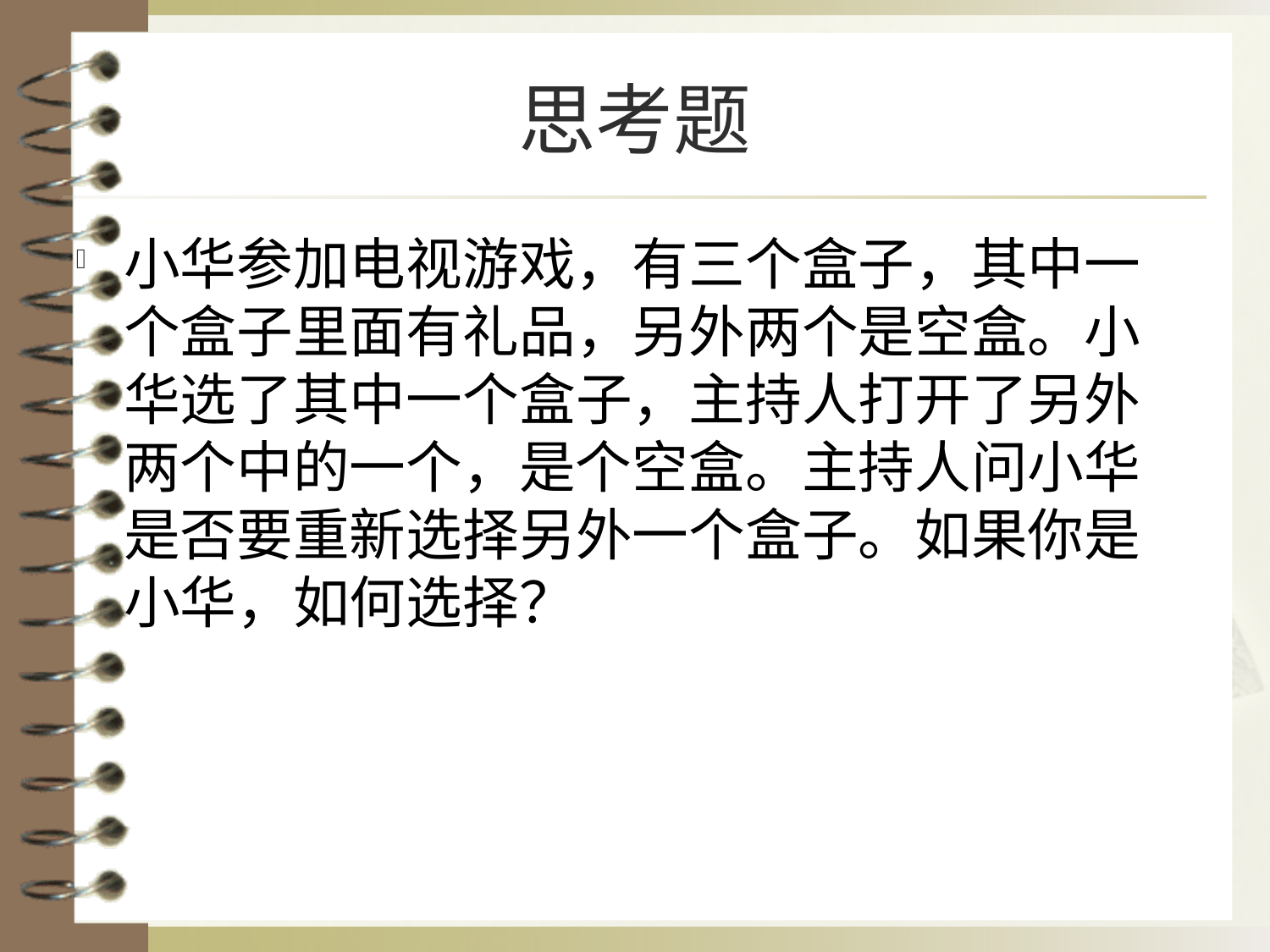

# 思考题
小华参加电视游戏，有三个盒子，其中一个盒子里面有礼品，另外两个是空盒。小华选了其中一个盒子，主持人打开了另外两个中的一个，是个空盒。主持人问小华是否要重新选择另外一个盒子。如果你是小华，如何选择？